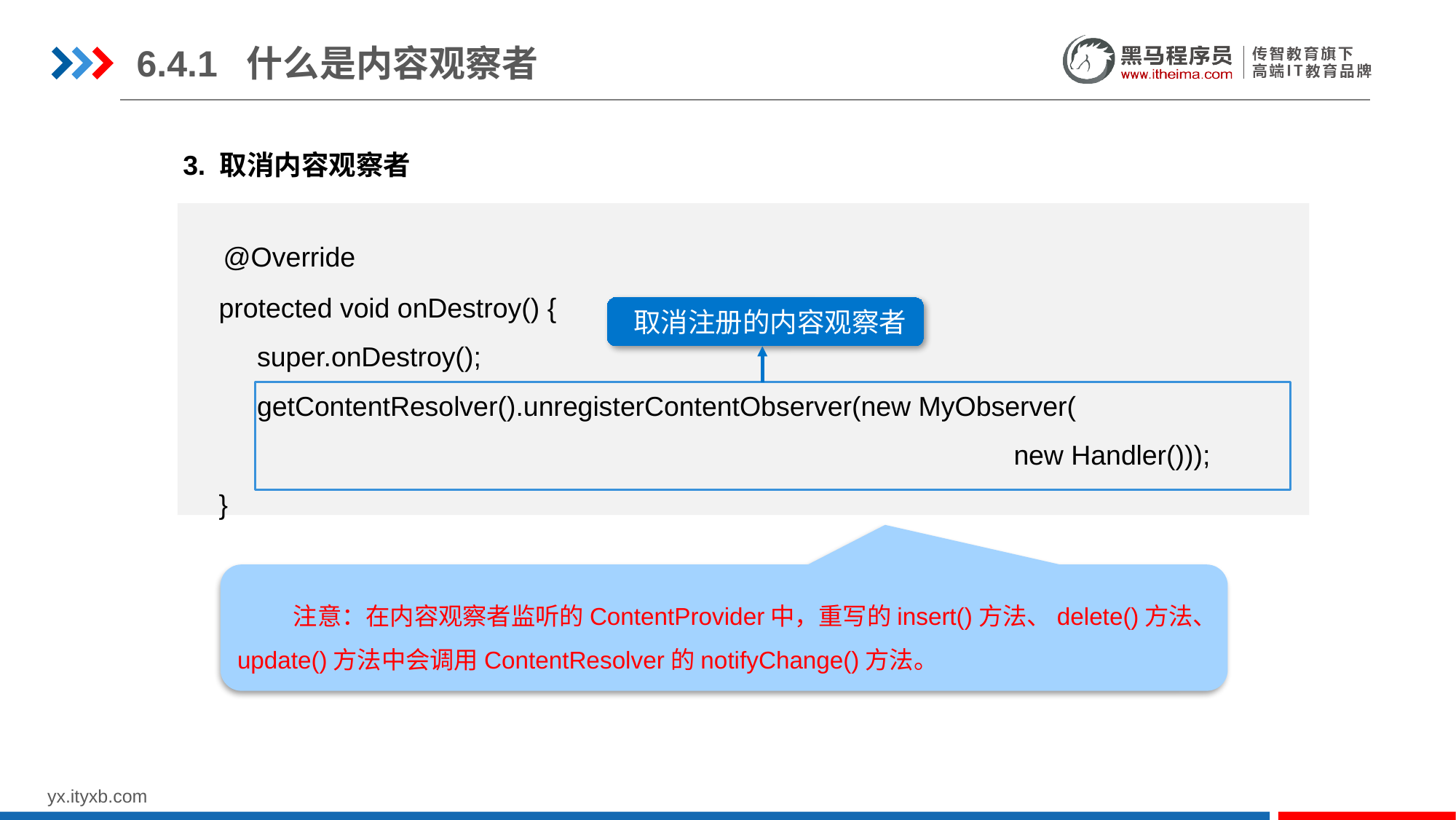

6.4.1  什么是内容观察者
3. 取消内容观察者
    @Override
    protected void onDestroy() {
         super.onDestroy();
         getContentResolver().unregisterContentObserver(new MyObserver(
                                                                                                            new Handler()));
    }
 取消注册的内容观察者

        注意：在内容观察者监听的ContentProvider中，重写的insert()方法、delete()方法、update()方法中会调用ContentResolver的notifyChange()方法。